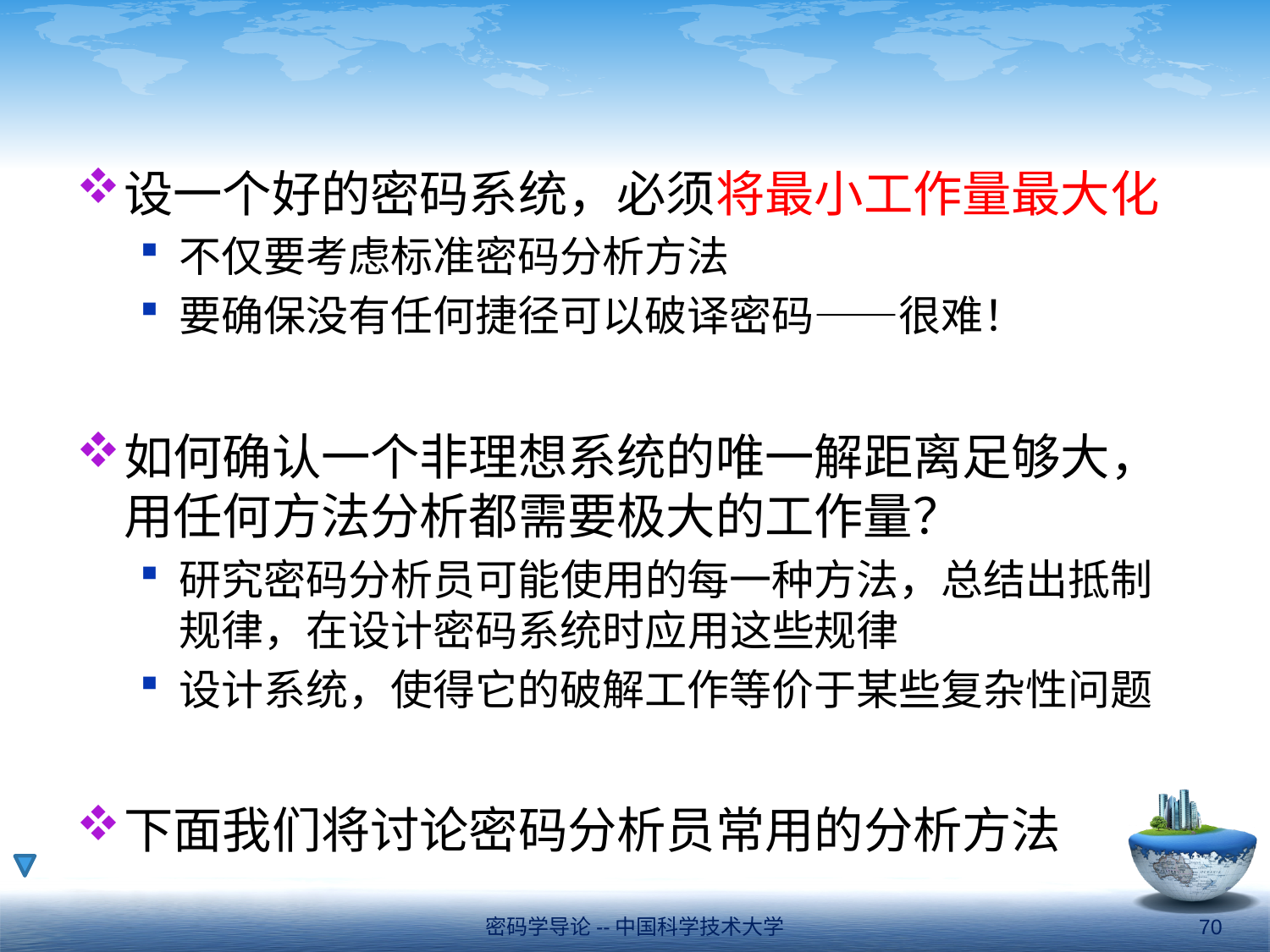

#
设一个好的密码系统，必须将最小工作量最大化
不仅要考虑标准密码分析方法
要确保没有任何捷径可以破译密码——很难！

如何确认一个非理想系统的唯一解距离足够大，用任何方法分析都需要极大的工作量？
研究密码分析员可能使用的每一种方法，总结出抵制规律，在设计密码系统时应用这些规律
设计系统，使得它的破解工作等价于某些复杂性问题

下面我们将讨论密码分析员常用的分析方法

密码学导论--中国科学技术大学
70